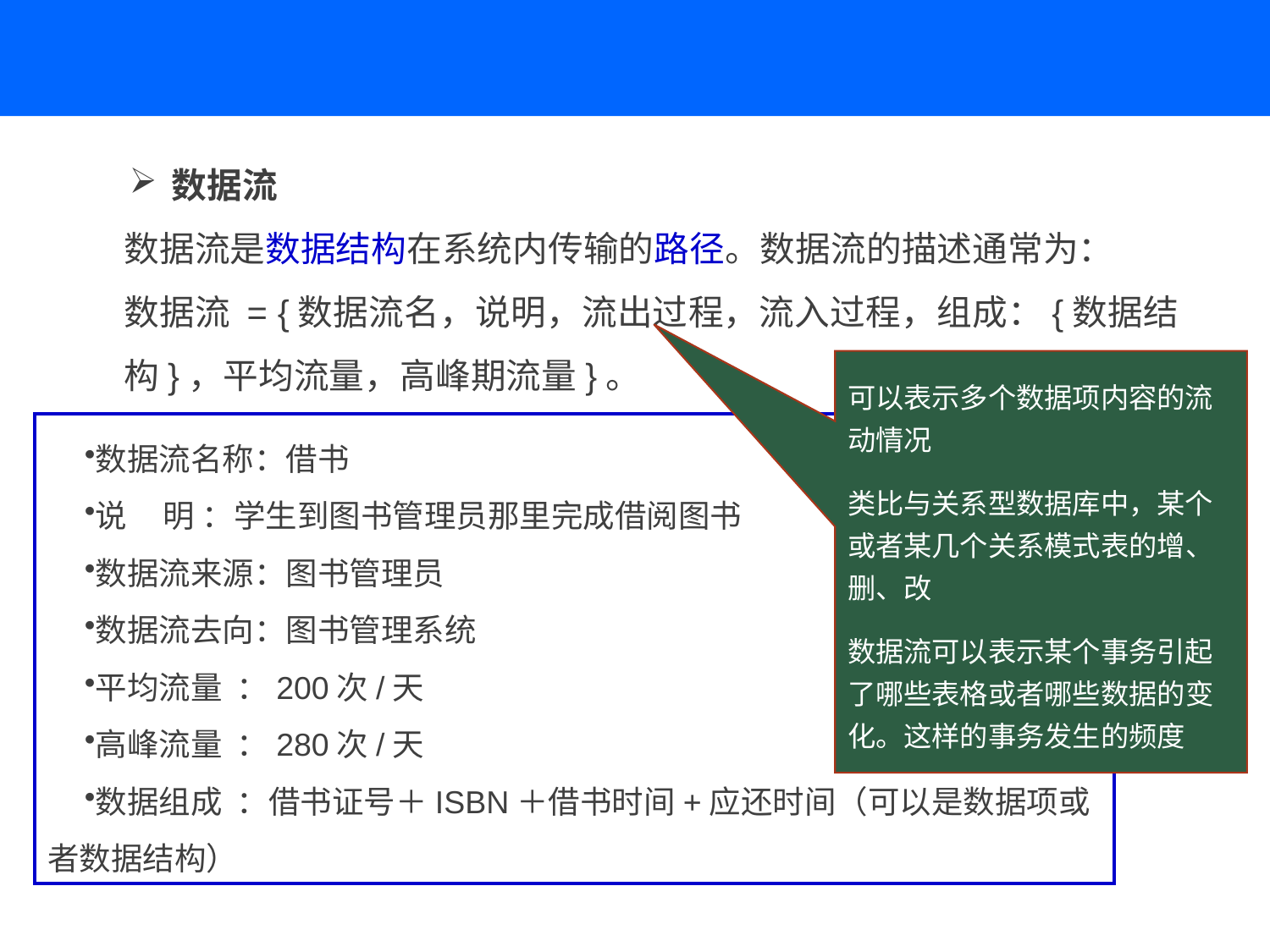

数据流
数据流是数据结构在系统内传输的路径。数据流的描述通常为：
数据流 = {数据流名，说明，流出过程，流入过程，组成：{数据结构}，平均流量，高峰期流量}。
可以表示多个数据项内容的流动情况
类比与关系型数据库中，某个或者某几个关系模式表的增、删、改
数据流可以表示某个事务引起了哪些表格或者哪些数据的变化。这样的事务发生的频度
数据流名称：借书
说     明 ：学生到图书管理员那里完成借阅图书
数据流来源：图书管理员
数据流去向：图书管理系统
平均流量  ：200次/天
高峰流量  ：280次/天
数据组成  ：借书证号＋ISBN＋借书时间+应还时间（可以是数据项或者数据结构）